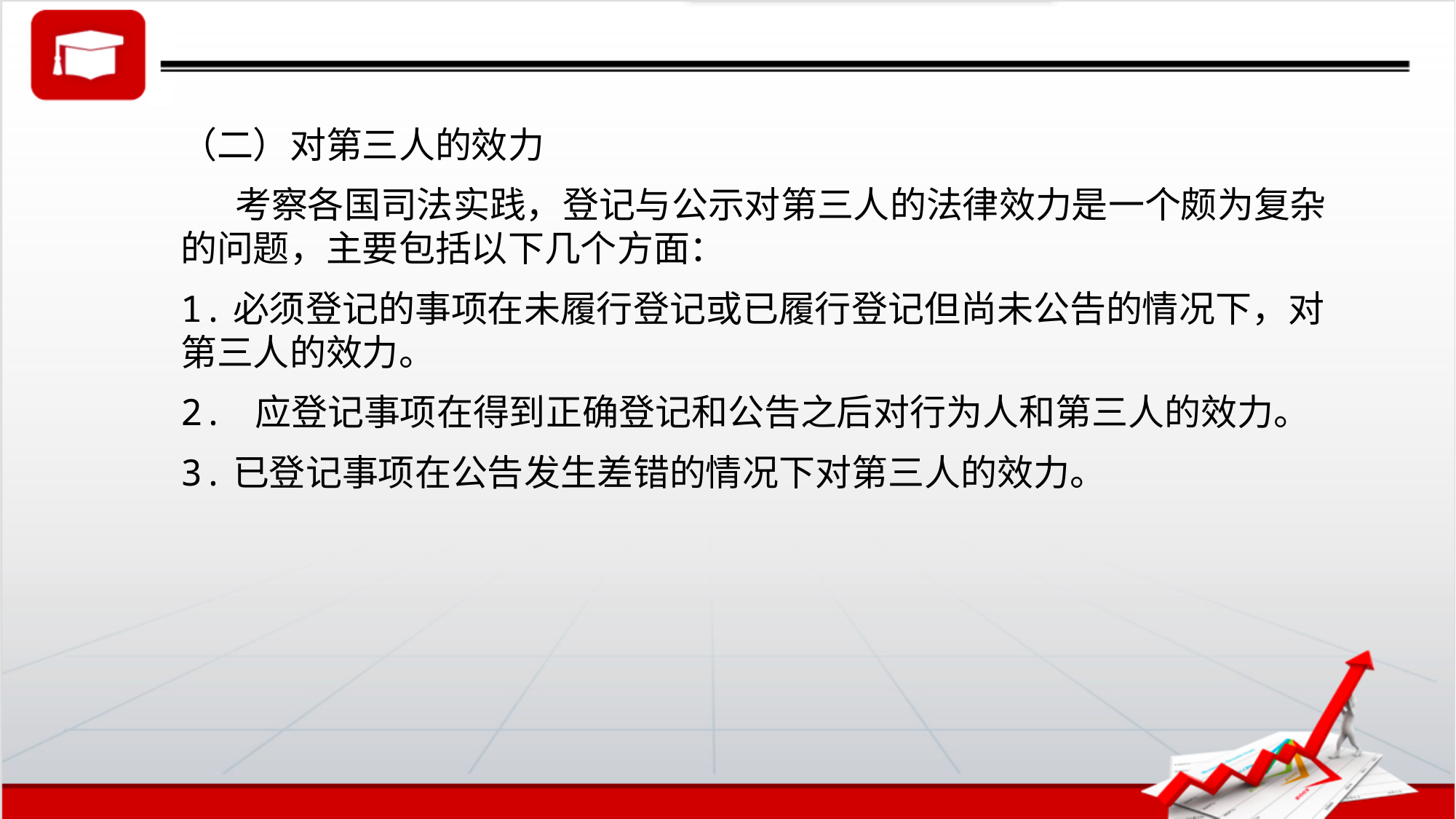

（二）对第三人的效力
考察各国司法实践，登记与公示对第三人的法律效力是一个颇为复杂的问题，主要包括以下几个方面：
1.必须登记的事项在未履行登记或已履行登记但尚未公告的情况下，对第三人的效力。
2. 应登记事项在得到正确登记和公告之后对行为人和第三人的效力。
3.已登记事项在公告发生差错的情况下对第三人的效力。